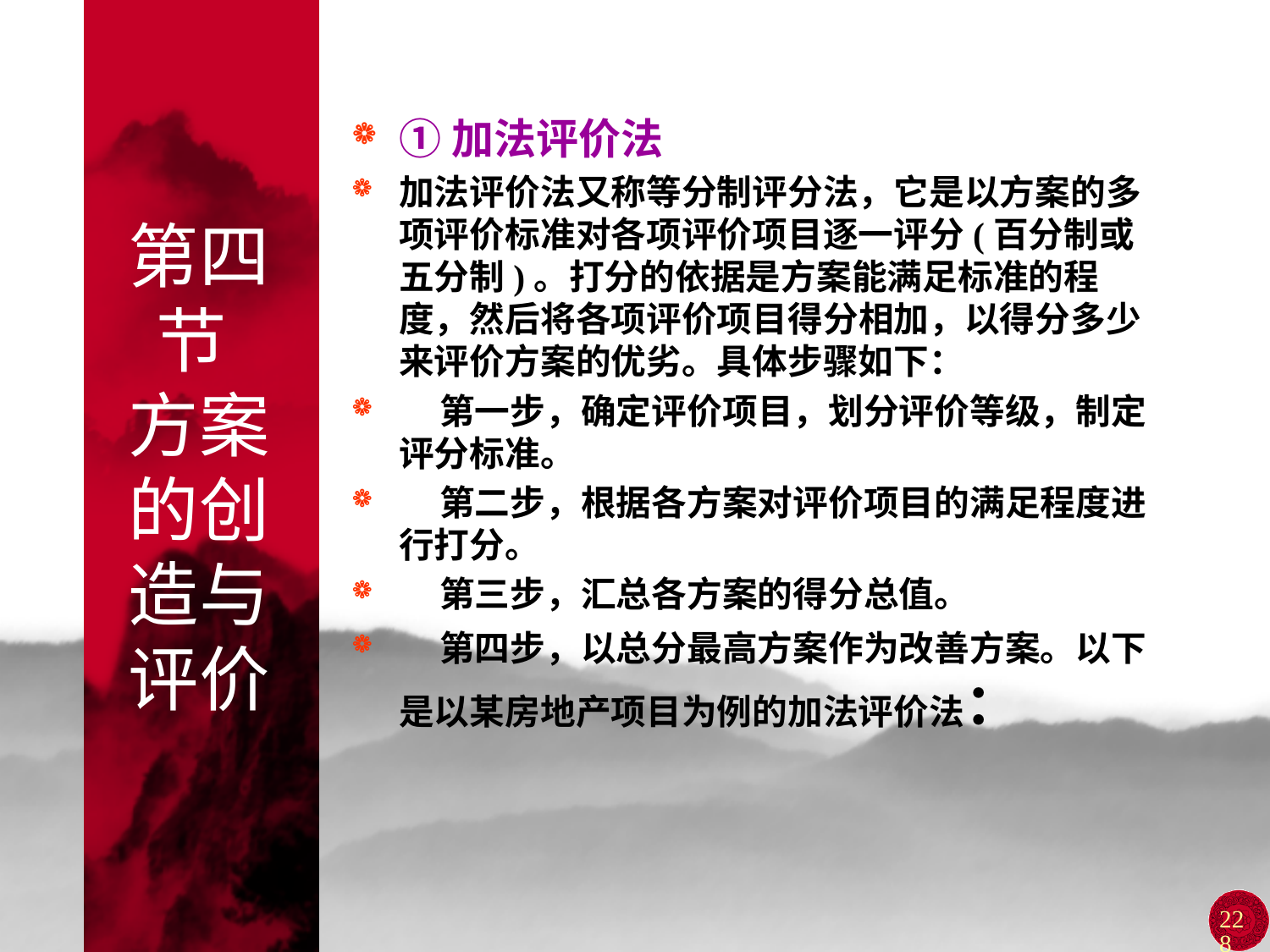

# 第四节  方案的创造与评价
①加法评价法
加法评价法又称等分制评分法，它是以方案的多项评价标准对各项评价项目逐一评分(百分制或五分制)。打分的依据是方案能满足标准的程度，然后将各项评价项目得分相加，以得分多少来评价方案的优劣。具体步骤如下：
    第一步，确定评价项目，划分评价等级，制定评分标准。
    第二步，根据各方案对评价项目的满足程度进行打分。
    第三步，汇总各方案的得分总值。
    第四步，以总分最高方案作为改善方案。以下是以某房地产项目为例的加法评价法：
228